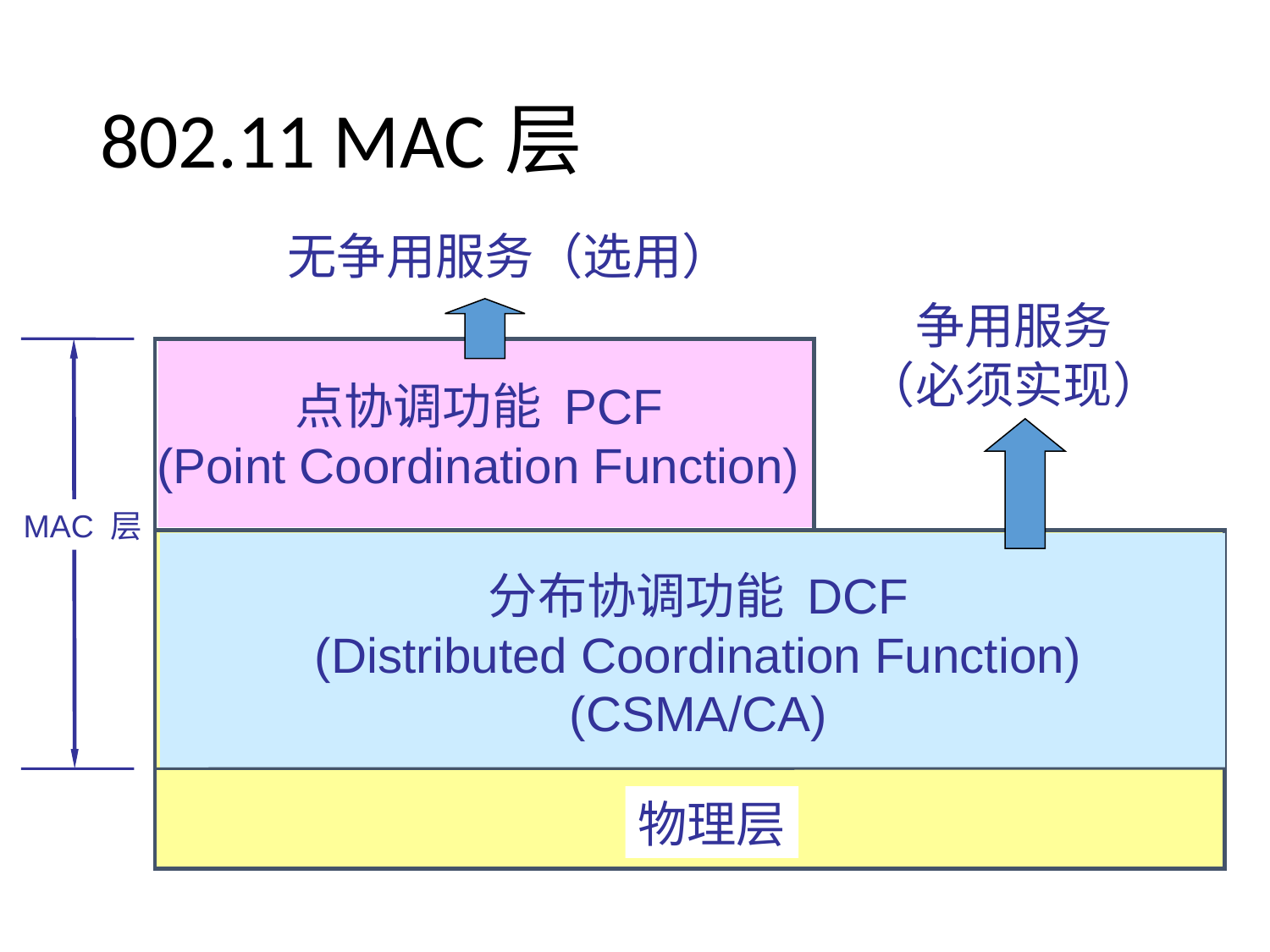

# 802.11 MAC层
无争用服务（选用）
争用服务
（必须实现）

点协调功能 PCF
(Point Coordination Function)

MAC 层

分布协调功能 DCF
(Distributed Coordination Function)
(CSMA/CA)

物理层
26